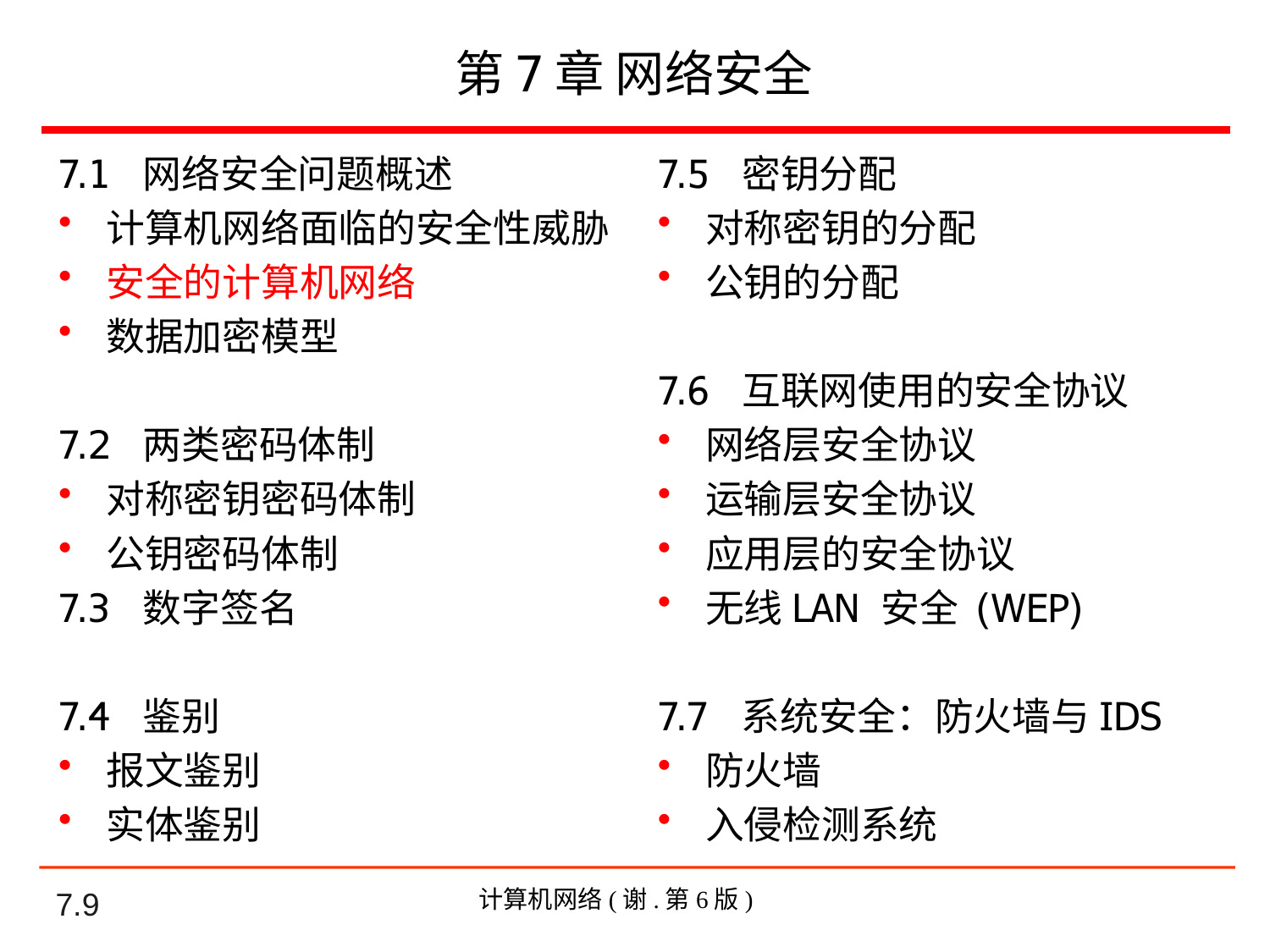

# 第7章 网络安全
7.1  网络安全问题概述
计算机网络面临的安全性威胁
安全的计算机网络
数据加密模型

7.2  两类密码体制
对称密钥密码体制
公钥密码体制
7.3  数字签名

7.4  鉴别
报文鉴别
实体鉴别

7.5  密钥分配
对称密钥的分配
公钥的分配

7.6  互联网使用的安全协议
网络层安全协议
运输层安全协议
应用层的安全协议
无线LAN 安全 (WEP)

7.7  系统安全：防火墙与IDS
防火墙
入侵检测系统